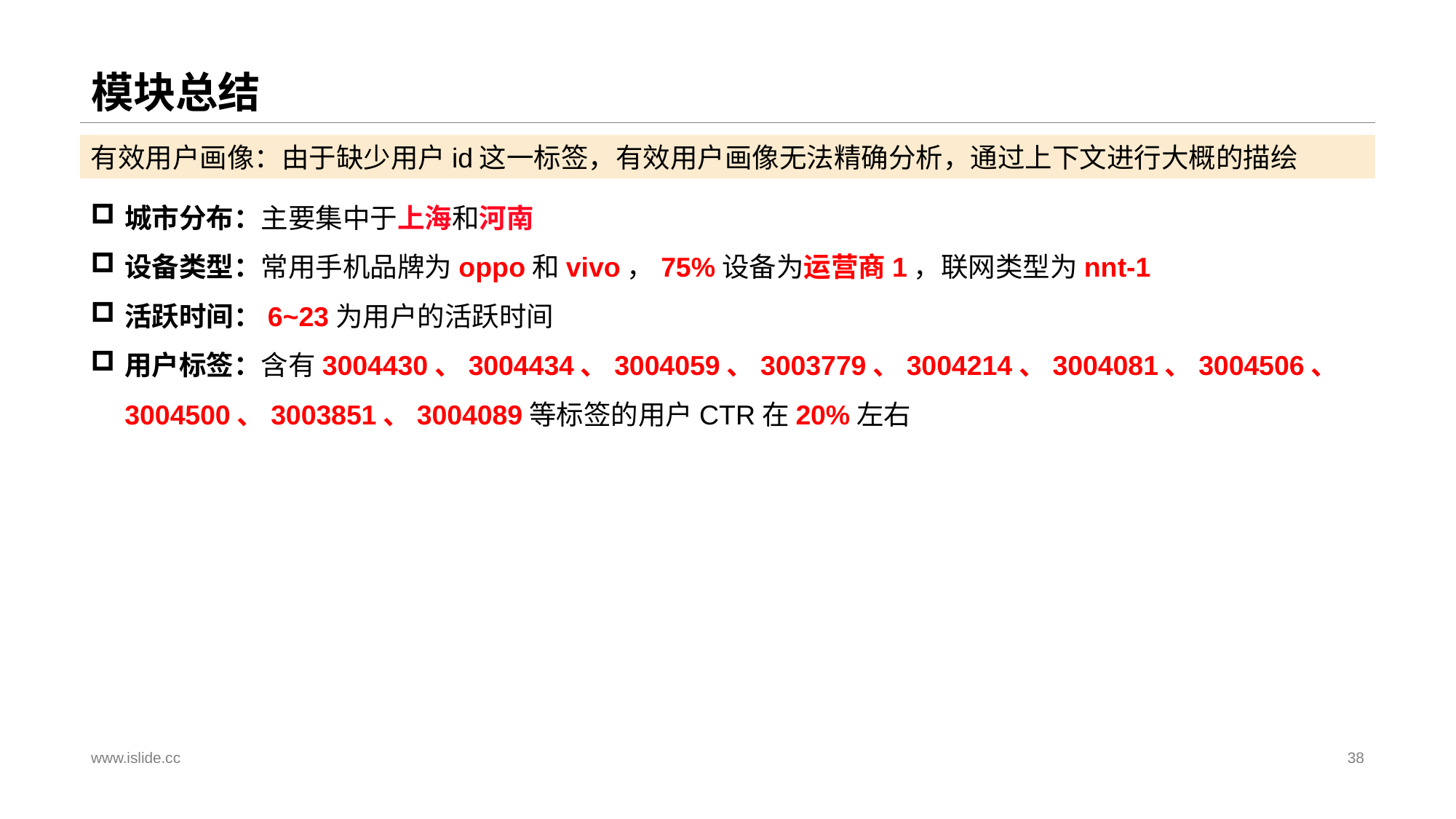

# 模块总结
有效用户画像：由于缺少用户id这一标签，有效用户画像无法精确分析，通过上下文进行大概的描绘
城市分布：主要集中于上海和河南
设备类型：常用手机品牌为oppo和vivo，75%设备为运营商1，联网类型为nnt-1
活跃时间：6~23为用户的活跃时间
用户标签：含有3004430、3004434、3004059、3003779、3004214、3004081、3004506、3004500、3003851、3004089等标签的用户CTR在20%左右
www.islide.cc
38